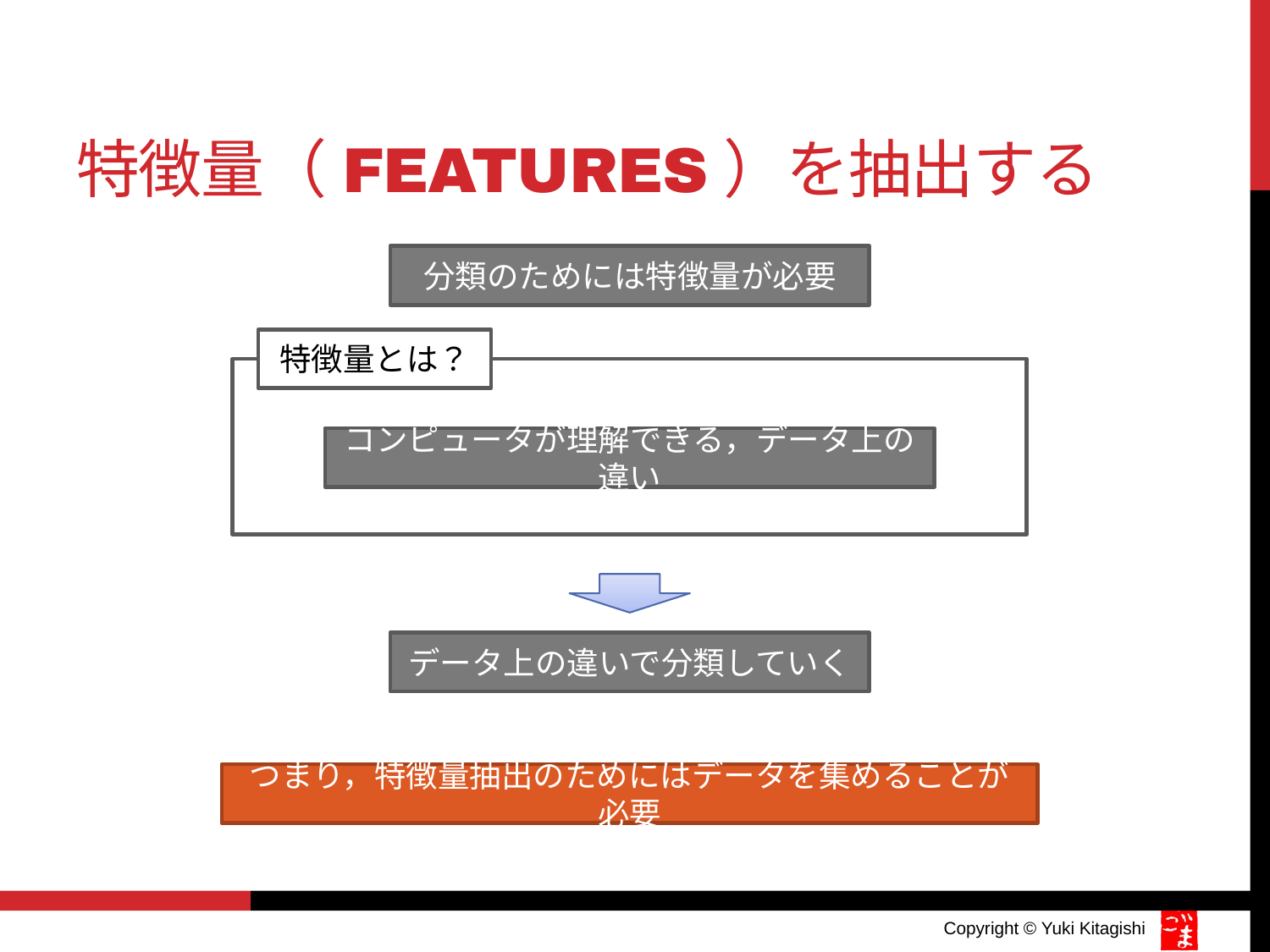

# 特徴量（Features）を抽出する
分類のためには特徴量が必要
特徴量とは？

コンピュータが理解できる，データ上の違い

データ上の違いで分類していく
つまり，特徴量抽出のためにはデータを集めることが必要
Copyright © Yuki Kitagishi